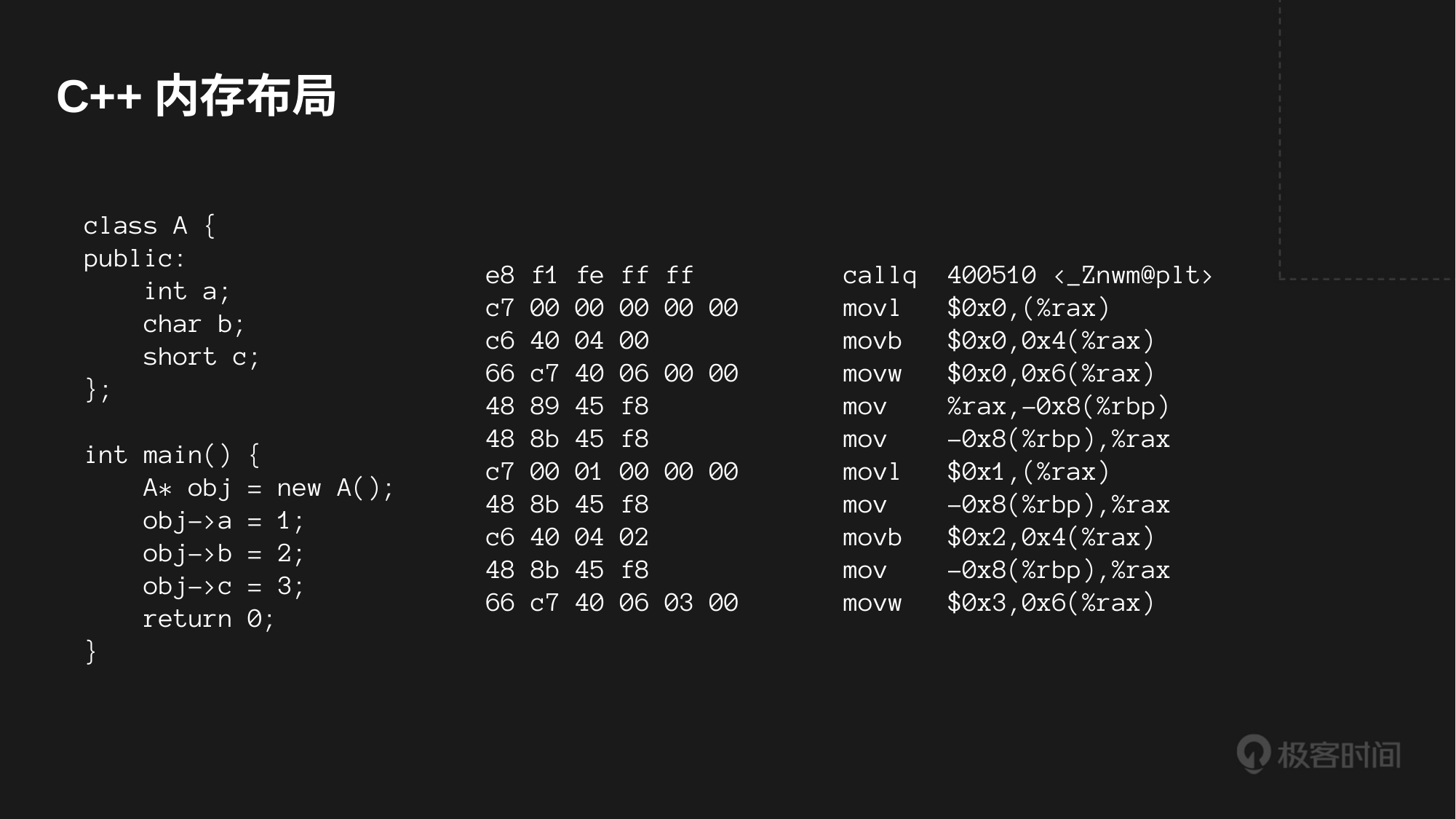

C++内存布局
class A {
public:
    int a;
    char b;
    short c;
};

int main() {
    A* obj = new A();
    obj->a = 1;
    obj->b = 2;
    obj->c = 3;
    return 0;
}
e8 f1 fe ff ff          callq  400510 <_Znwm@plt>
c7 00 00 00 00 00       movl   $0x0,(%rax)
c6 40 04 00             movb   $0x0,0x4(%rax)
66 c7 40 06 00 00       movw   $0x0,0x6(%rax)
48 89 45 f8             mov    %rax,-0x8(%rbp)
48 8b 45 f8             mov    -0x8(%rbp),%rax
c7 00 01 00 00 00       movl   $0x1,(%rax)
48 8b 45 f8             mov    -0x8(%rbp),%rax
c6 40 04 02             movb   $0x2,0x4(%rax)
48 8b 45 f8             mov    -0x8(%rbp),%rax
66 c7 40 06 03 00       movw   $0x3,0x6(%rax)